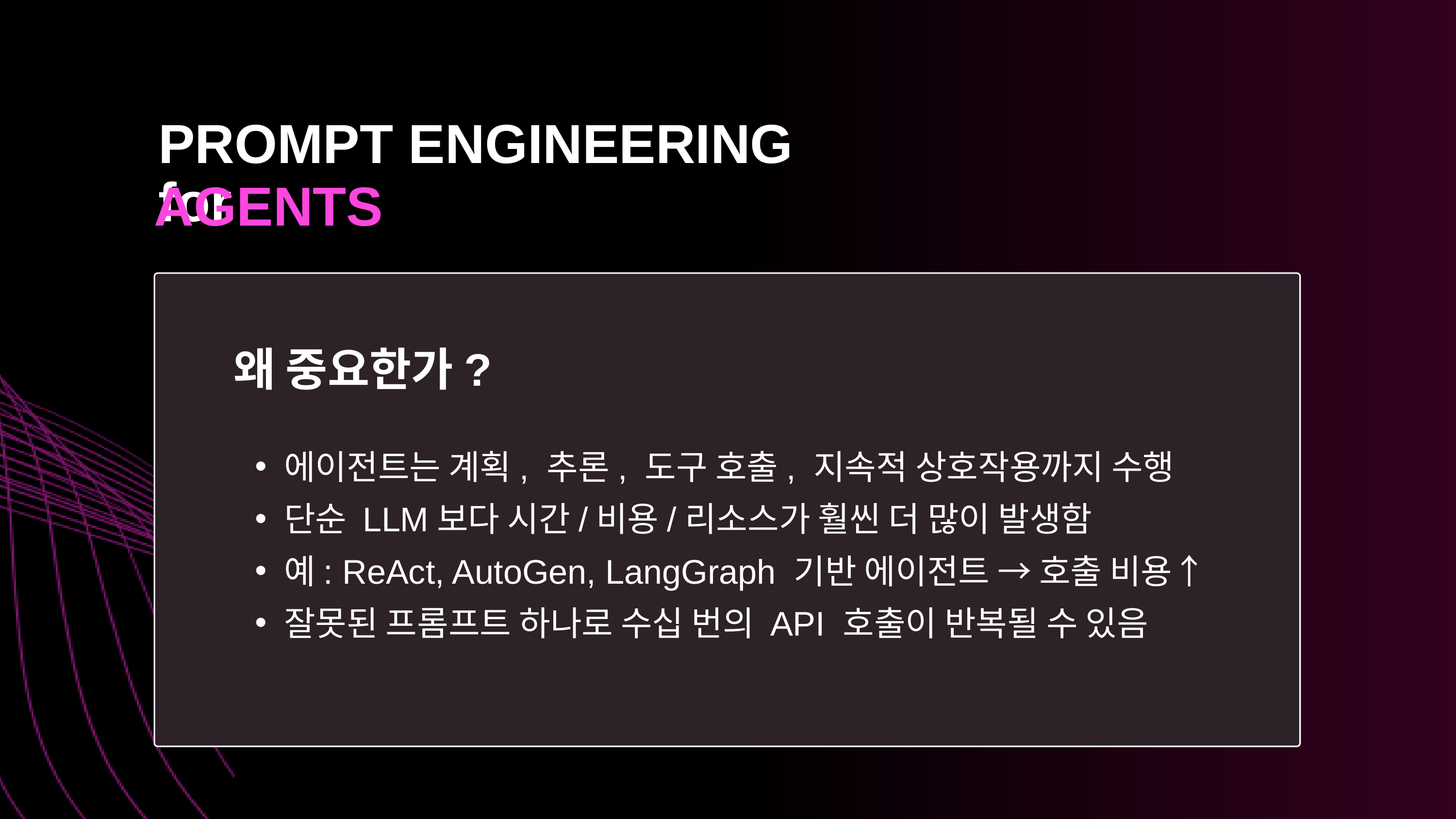

PROMPT ENGINEERING for
AGENTS

왜 중요한가?
에이전트는 계획, 추론, 도구 호출, 지속적 상호작용까지 수행
단순 LLM보다 시간/비용/리소스가 훨씬 더 많이 발생함
예: ReAct, AutoGen, LangGraph 기반 에이전트 → 호출 비용↑
잘못된 프롬프트 하나로 수십 번의 API 호출이 반복될 수 있음